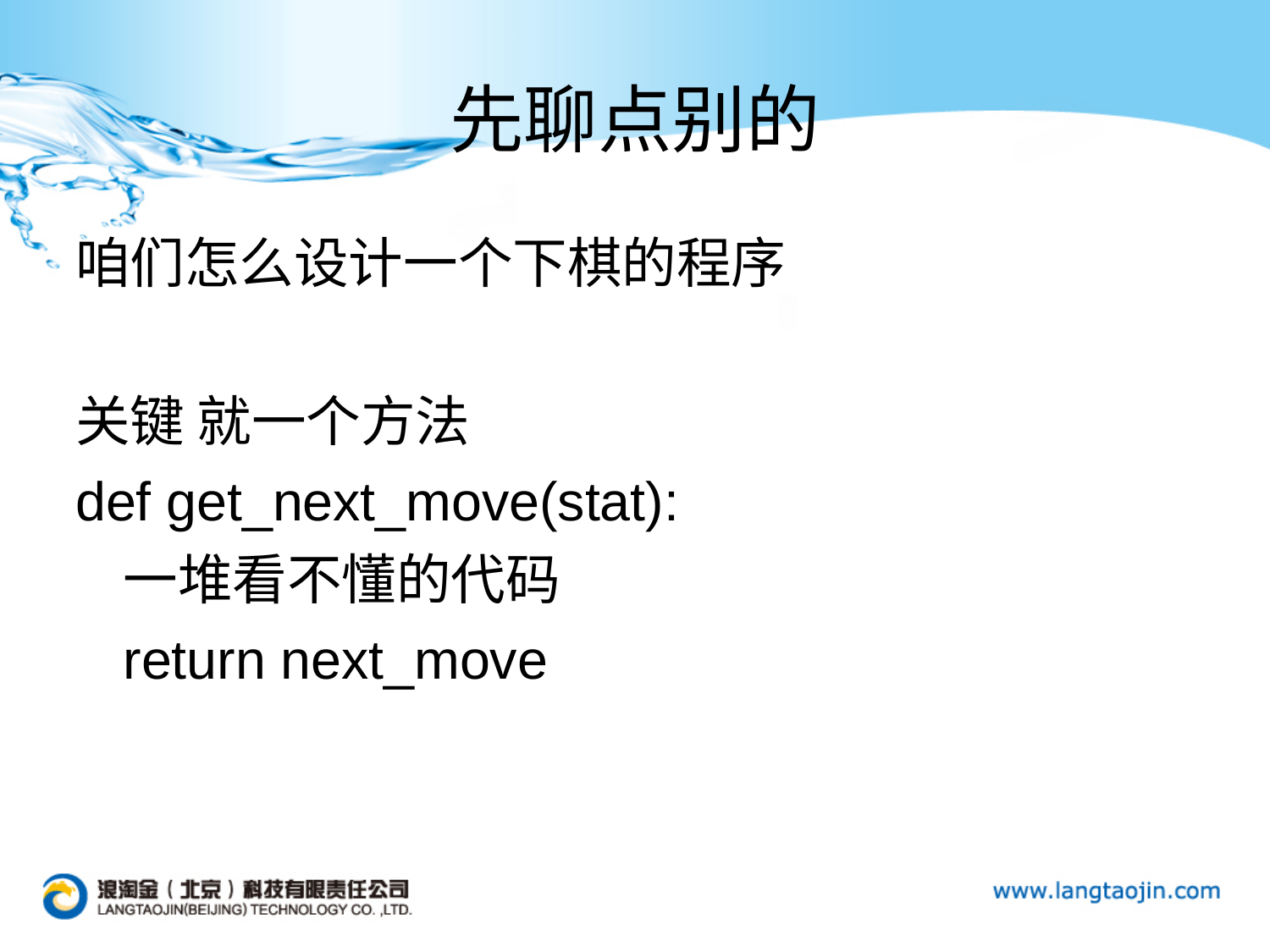

# 先聊点别的
咱们怎么设计一个下棋的程序

关键 就一个方法
def get_next_move(stat):
	一堆看不懂的代码
	return next_move